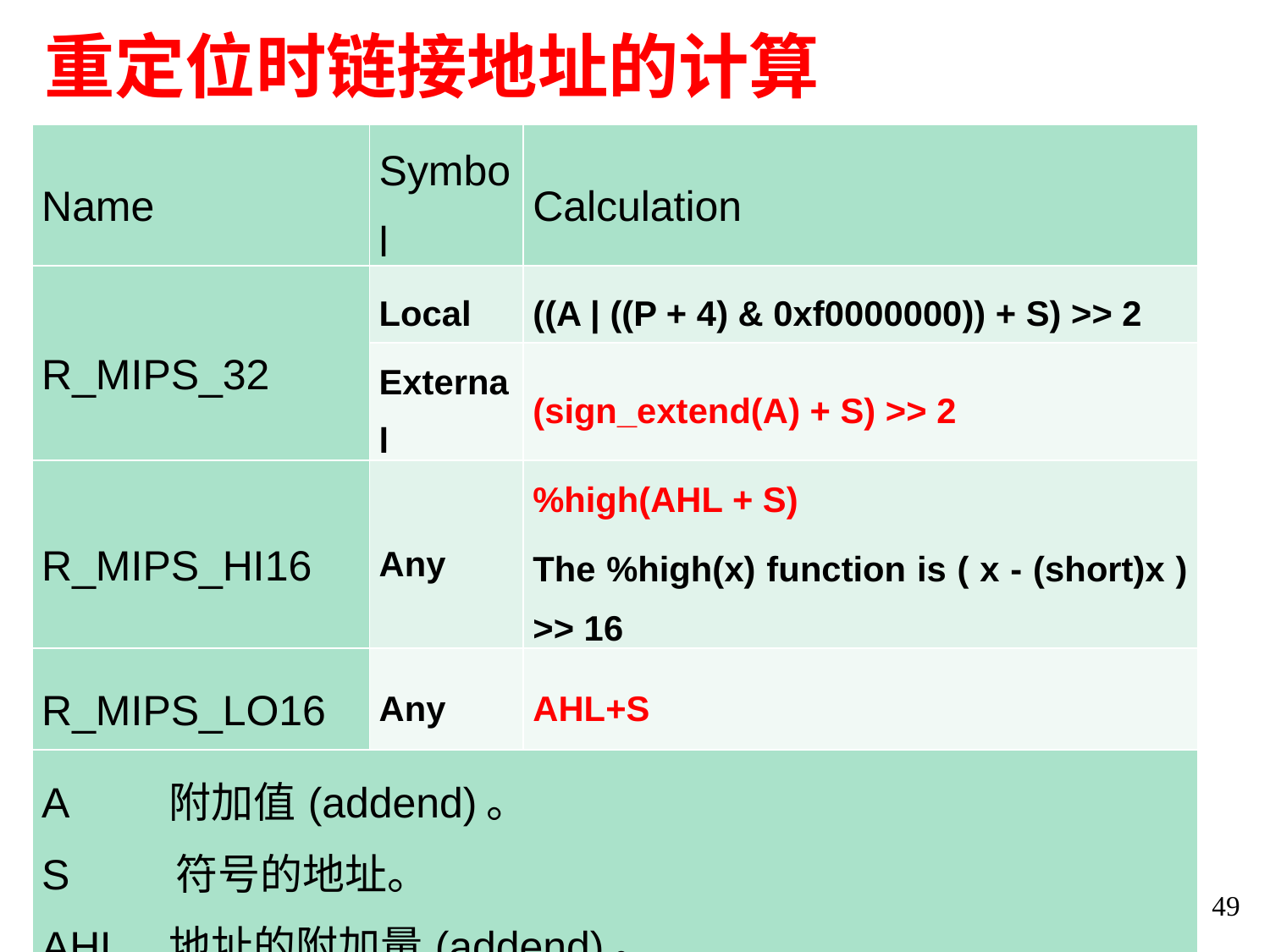

# 重定位时链接地址的计算
| Name | Symbol | Calculation |
| --- | --- | --- |
| R\_MIPS\_32 | Local | ((A | ((P + 4) & 0xf0000000)) + S) >> 2 |
|  | External | (sign\_extend(A) + S) >> 2 |
| R\_MIPS\_HI16 | Any | %high(AHL + S) The %high(x) function is ( x - (short)x ) >> 16 |
| R\_MIPS\_LO16 | Any | AHL+S |
| A 附加值(addend)。 S 　　符号的地址。 AHL 地址的附加量(addend)。 |  |  |